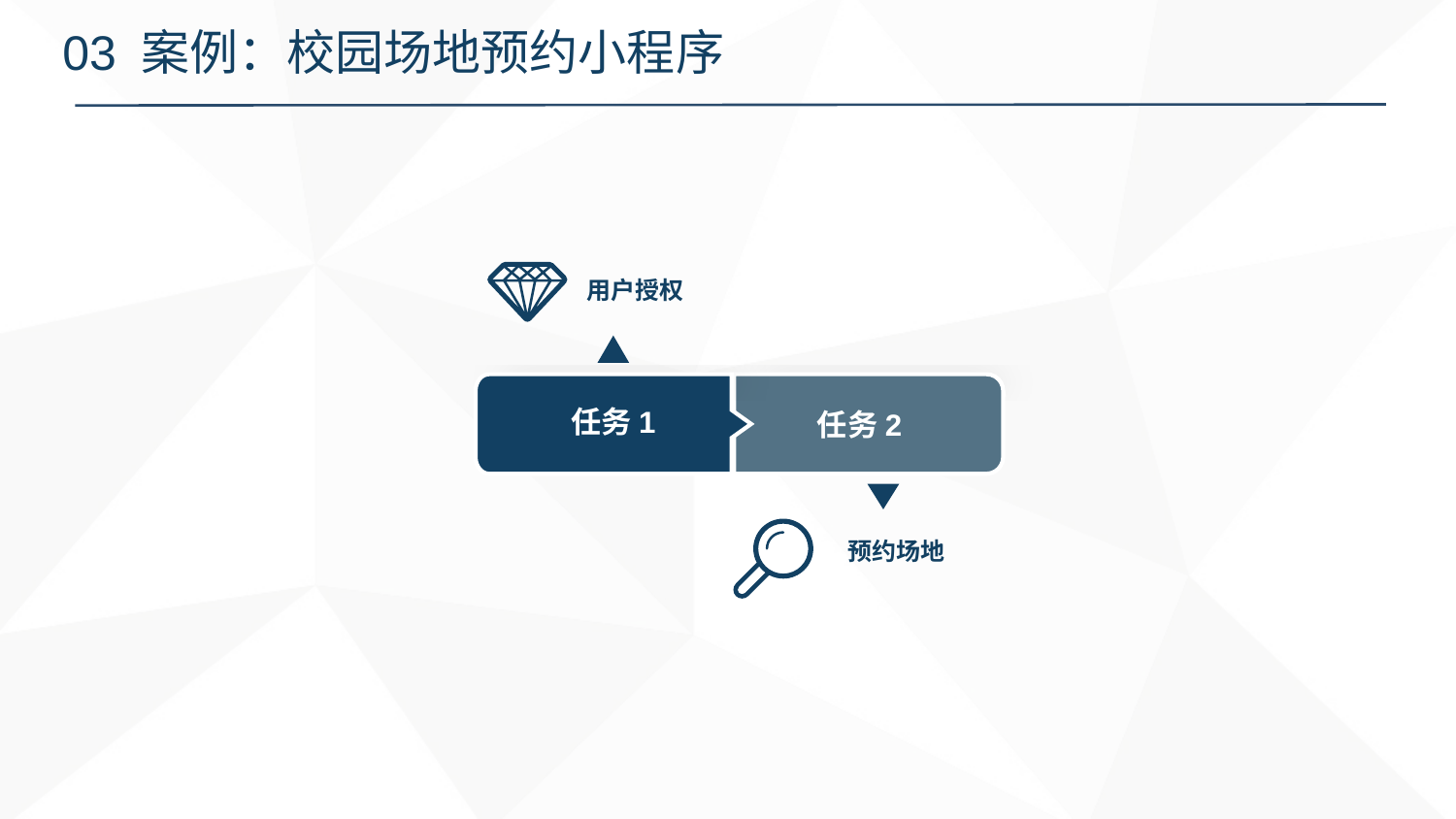

# 03 案例：校园场地预约小程序

用户授权

任务1
任务2

预约场地